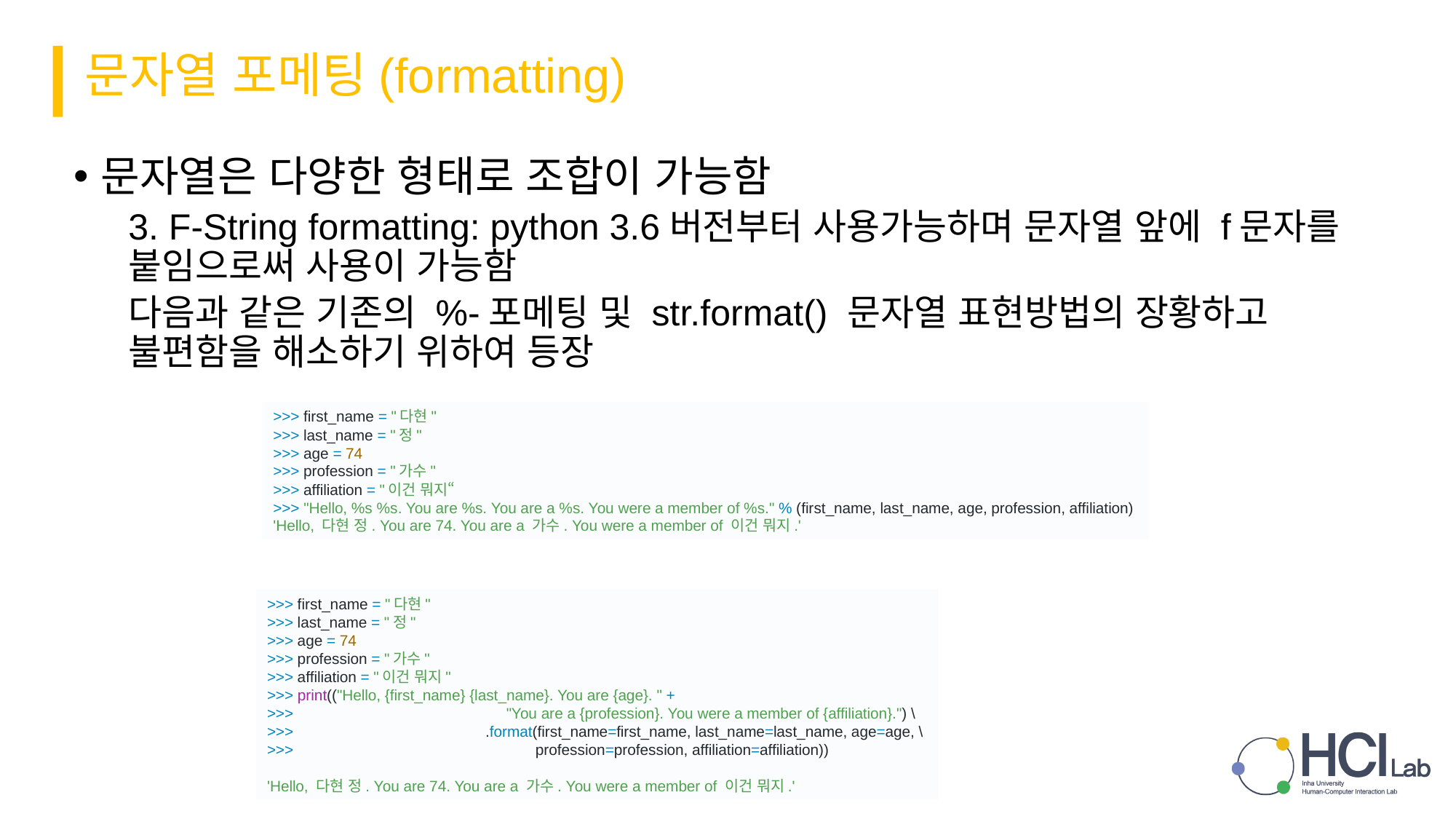

문자열 포메팅(formatting)
문자열은 다양한 형태로 조합이 가능함
3. F-String formatting: python 3.6버전부터 사용가능하며 문자열 앞에 f문자를 붙임으로써 사용이 가능함
다음과 같은 기존의 %-포메팅 및 str.format() 문자열 표현방법의 장황하고 불편함을 해소하기 위하여 등장

>>> first_name = "다현"
>>> last_name = "정"
>>> age = 74
>>> profession = "가수"
>>> affiliation = "이건 뭐지“
>>> "Hello, %s %s. You are %s. You are a %s. You were a member of %s." % (first_name, last_name, age, profession, affiliation)
'Hello, 다현 정. You are 74. You are a 가수. You were a member of 이건 뭐지.'
>>> first_name = "다현"
>>> last_name = "정"
>>> age = 74
>>> profession = "가수"
>>> affiliation = "이건 뭐지"
>>> print(("Hello, {first_name} {last_name}. You are {age}. " +
>>> 		     "You are a {profession}. You were a member of {affiliation}.") \
>>> 		.format(first_name=first_name, last_name=last_name, age=age, \
>>> 		            profession=profession, affiliation=affiliation))

'Hello, 다현 정. You are 74. You are a 가수. You were a member of 이건 뭐지.'